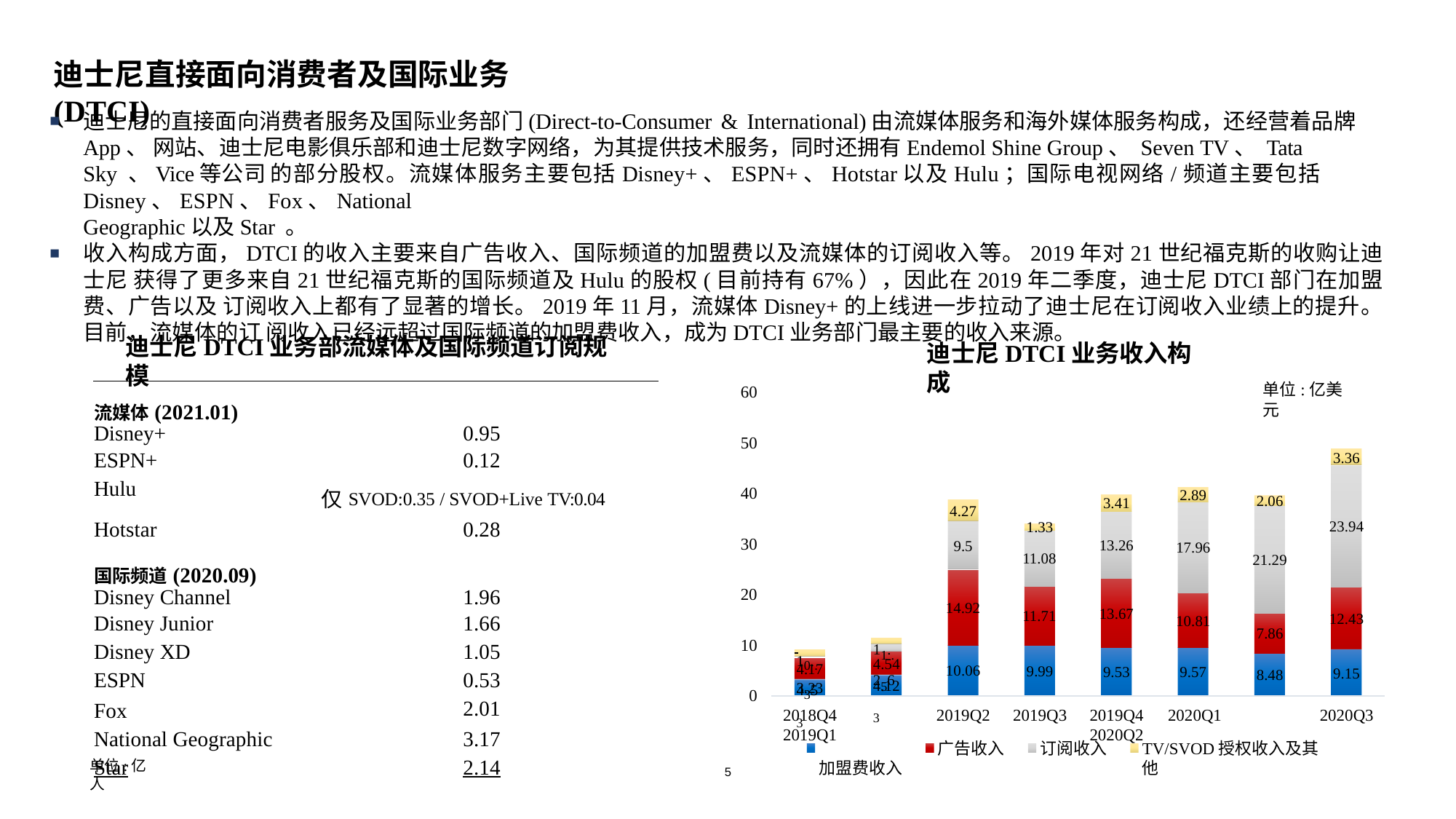

# 迪士尼直接面向消费者及国际业务(DTCI)
迪士尼的直接面向消费者服务及国际业务部门(Direct-to-Consumer & International)由流媒体服务和海外媒体服务构成，还经营着品牌App、 网站、迪士尼电影俱乐部和迪士尼数字网络，为其提供技术服务，同时还拥有Endemol Shine Group、 Seven TV、 Tata Sky 、Vice等公司 的部分股权。流媒体服务主要包括Disney+、ESPN+、Hotstar以及Hulu；国际电视网络/频道主要包括Disney、ESPN、Fox、National
Geographic以及Star 。
收入构成方面，DTCI的收入主要来自广告收入、国际频道的加盟费以及流媒体的订阅收入等。2019年对21世纪福克斯的收购让迪士尼 获得了更多来自21世纪福克斯的国际频道及Hulu的股权(目前持有67%），因此在2019年二季度，迪士尼DTCI部门在加盟费、广告以及 订阅收入上都有了显著的增长。2019年11月，流媒体Disney+的上线进一步拉动了迪士尼在订阅收入业绩上的提升。目前，流媒体的订 阅收入已经远超过国际频道的加盟费收入，成为DTCI业务部门最主要的收入来源。
迪士尼DTCI业务部流媒体及国际频道订阅规模
迪士尼DTCI业务收入构成
单位:亿美元
| 流媒体(2021.01) |  |
| --- | --- |
| Disney+ | 0.95 |
| ESPN+ | 0.12 |
| Hulu | 仅SVOD:0.35 / SVOD+Live TV:0.04 |
| Hotstar | 0.28 |
| 国际频道(2020.09) |  |
| Disney Channel | 1.96 |
| Disney Junior | 1.66 |
| Disney XD | 1.05 |
| ESPN | 0.53 |
| Fox | 2.01 |
| National Geographic | 3.17 |
| Star | 2.14 |
60
50
3.36

40
2.89

2.06
3.41

4.27

23.94
1.33

30
13.26
9.5
17.96
11.08
21.29

20

14.92
13.67
11.71
12.43
10.81

7.86
11..2563
10

10..4353

4.54
4.12

4.17
3.23
10.06
9.99
9.57
9.53
9.15
8.48

0

2018Q4	2019Q1
加盟费收入
2019Q2
广告收入
2019Q3
2019Q4	2020Q1	2020Q2
2020Q3
订阅收入
TV/SVOD授权收入及其他

单位:亿人
5